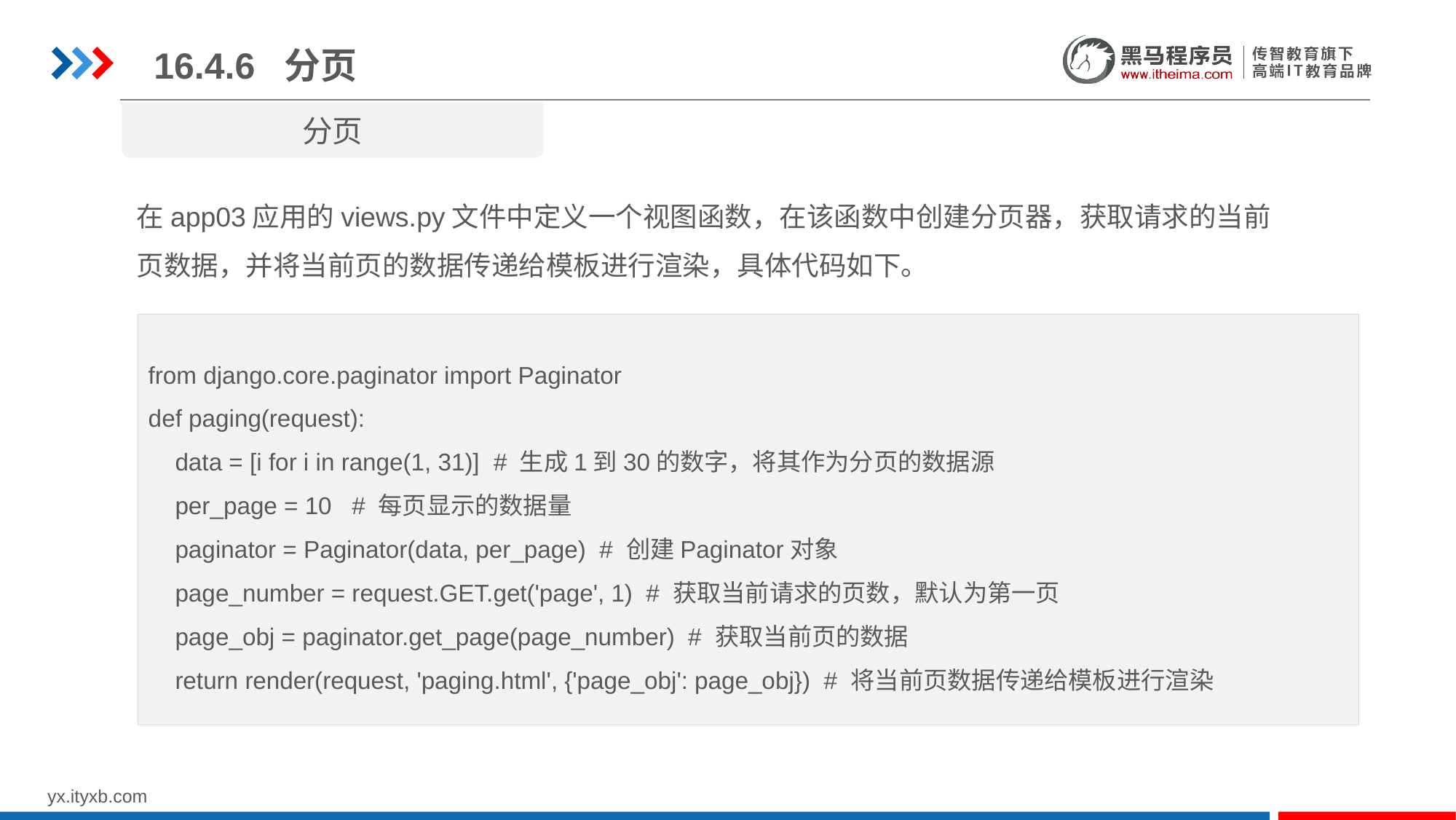

16.4.6  分页

分页
在app03应用的views.py文件中定义一个视图函数，在该函数中创建分页器，获取请求的当前页数据，并将当前页的数据传递给模板进行渲染，具体代码如下。
from django.core.paginator import Paginator
def paging(request):
    data = [i for i in range(1, 31)]  # 生成1到30的数字，将其作为分页的数据源
    per_page = 10   # 每页显示的数据量
    paginator = Paginator(data, per_page)  # 创建Paginator对象
    page_number = request.GET.get('page', 1)  # 获取当前请求的页数，默认为第一页
    page_obj = paginator.get_page(page_number)  # 获取当前页的数据
    return render(request, 'paging.html', {'page_obj': page_obj})  # 将当前页数据传递给模板进行渲染